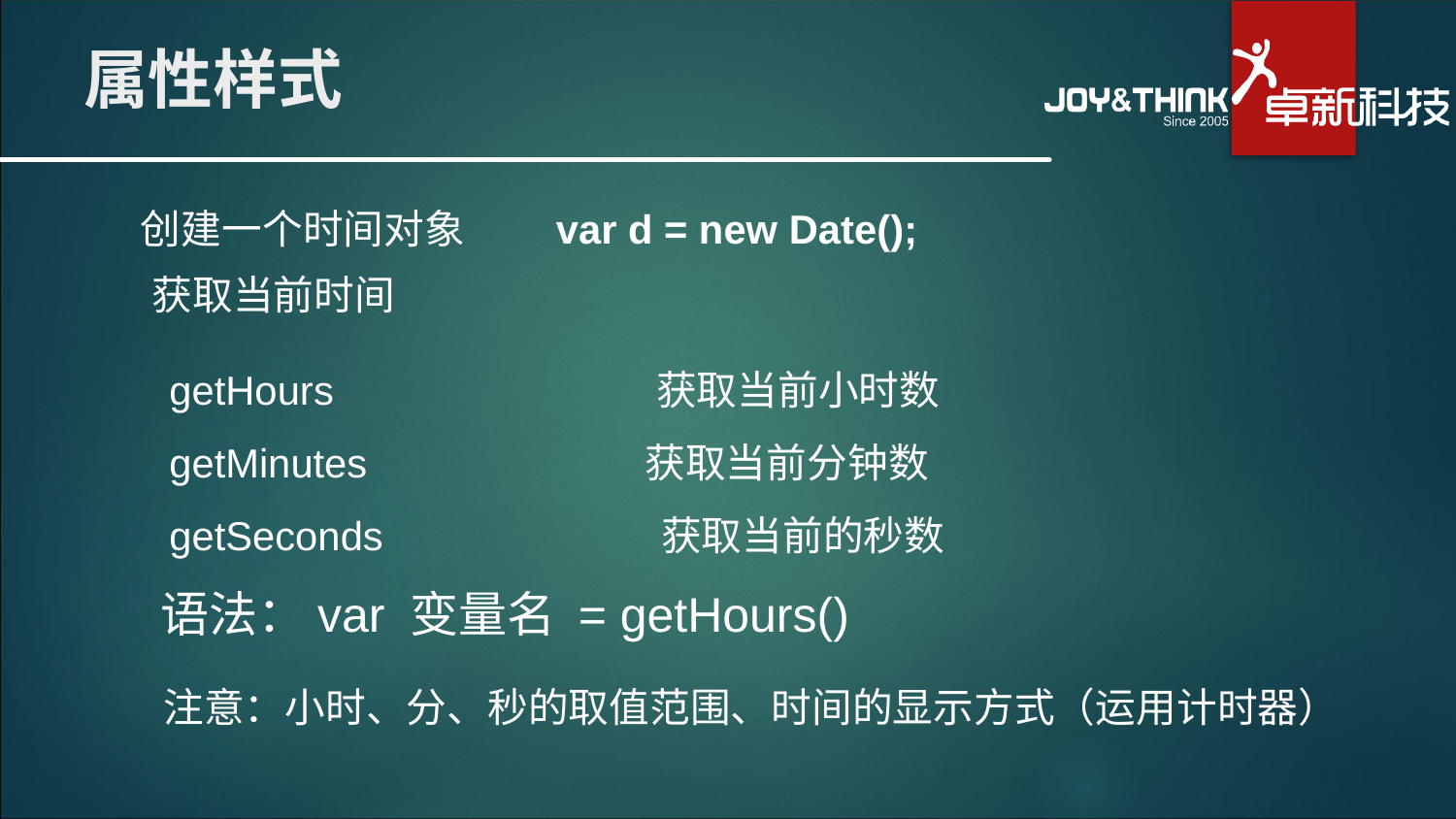

# 属性样式
创建一个时间对象          var d = new Date();
 获取当前时间
getHours                            获取当前小时数
getMinutes                        获取当前分钟数
getSeconds                        获取当前的秒数
 语法：var 变量名 = getHours()
 注意：小时、分、秒的取值范围、时间的显示方式（运用计时器）